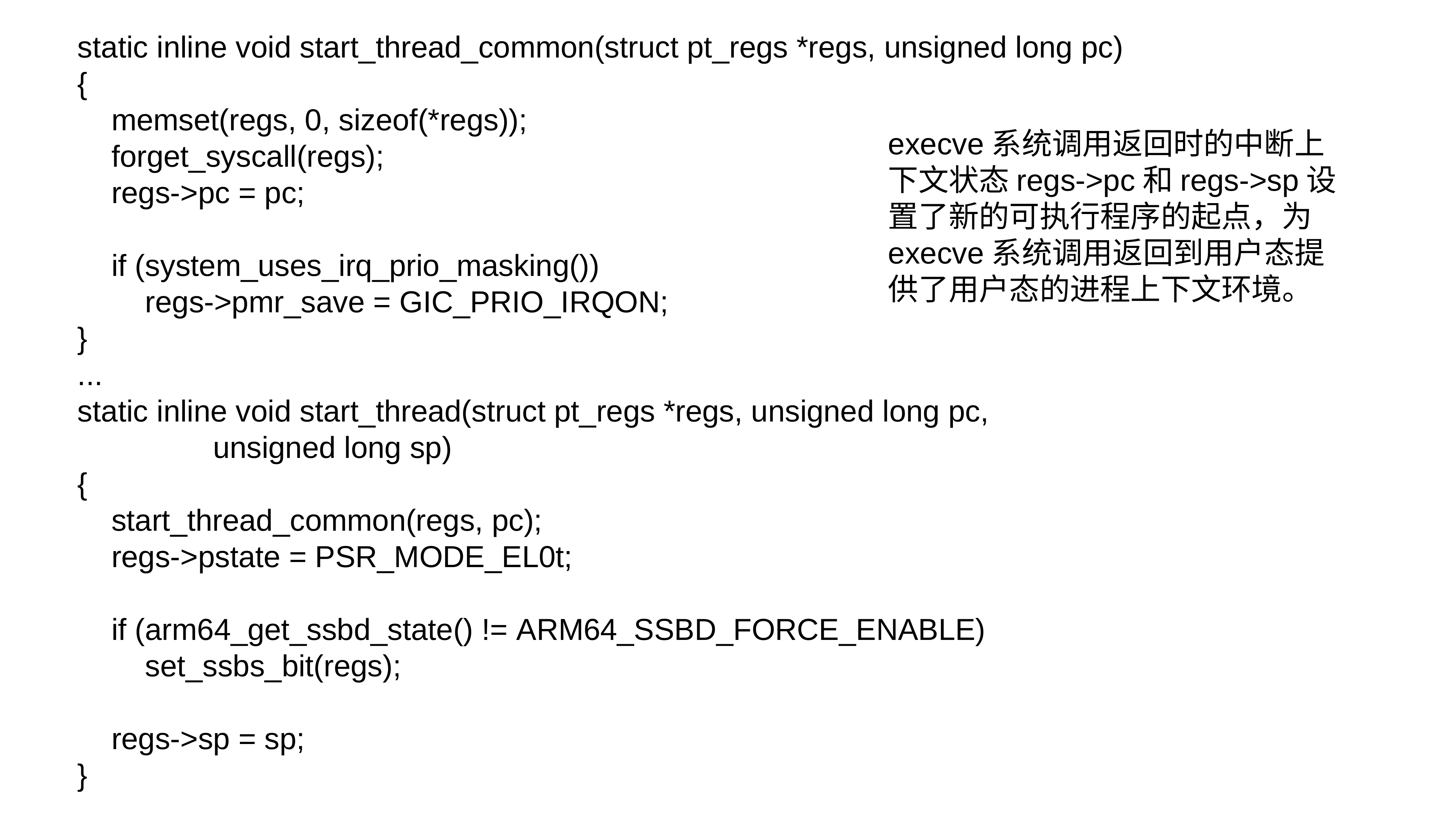

static inline void start_thread_common(struct pt_regs *regs, unsigned long pc)
{
    memset(regs, 0, sizeof(*regs));
    forget_syscall(regs);
    regs->pc = pc;

    if (system_uses_irq_prio_masking())
        regs->pmr_save = GIC_PRIO_IRQON;
}
...
static inline void start_thread(struct pt_regs *regs, unsigned long pc,
                unsigned long sp)
{
    start_thread_common(regs, pc);
    regs->pstate = PSR_MODE_EL0t;

    if (arm64_get_ssbd_state() != ARM64_SSBD_FORCE_ENABLE)
        set_ssbs_bit(regs);

    regs->sp = sp;
}
execve系统调用返回时的中断上下文状态regs->pc和regs->sp设置了新的可执行程序的起点，为execve系统调用返回到用户态提供了用户态的进程上下文环境。